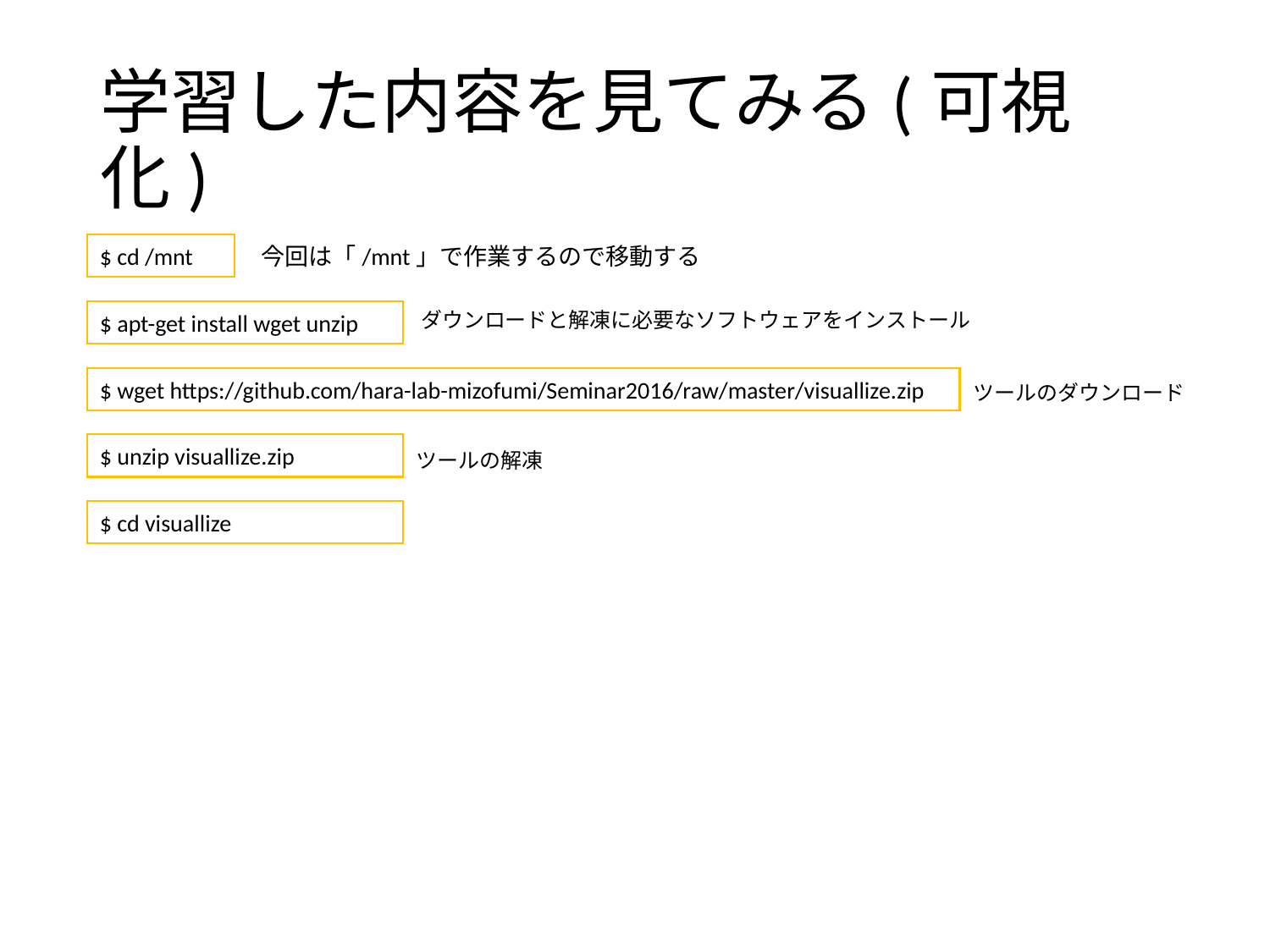

# 学習した内容を見てみる(可視化)
$ cd /mnt
今回は「/mnt」で作業するので移動する
ダウンロードと解凍に必要なソフトウェアをインストール
$ apt-get install wget unzip
$ wget https://github.com/hara-lab-mizofumi/Seminar2016/raw/master/visuallize.zip
ツールのダウンロード
$ unzip visuallize.zip
ツールの解凍
$ cd visuallize